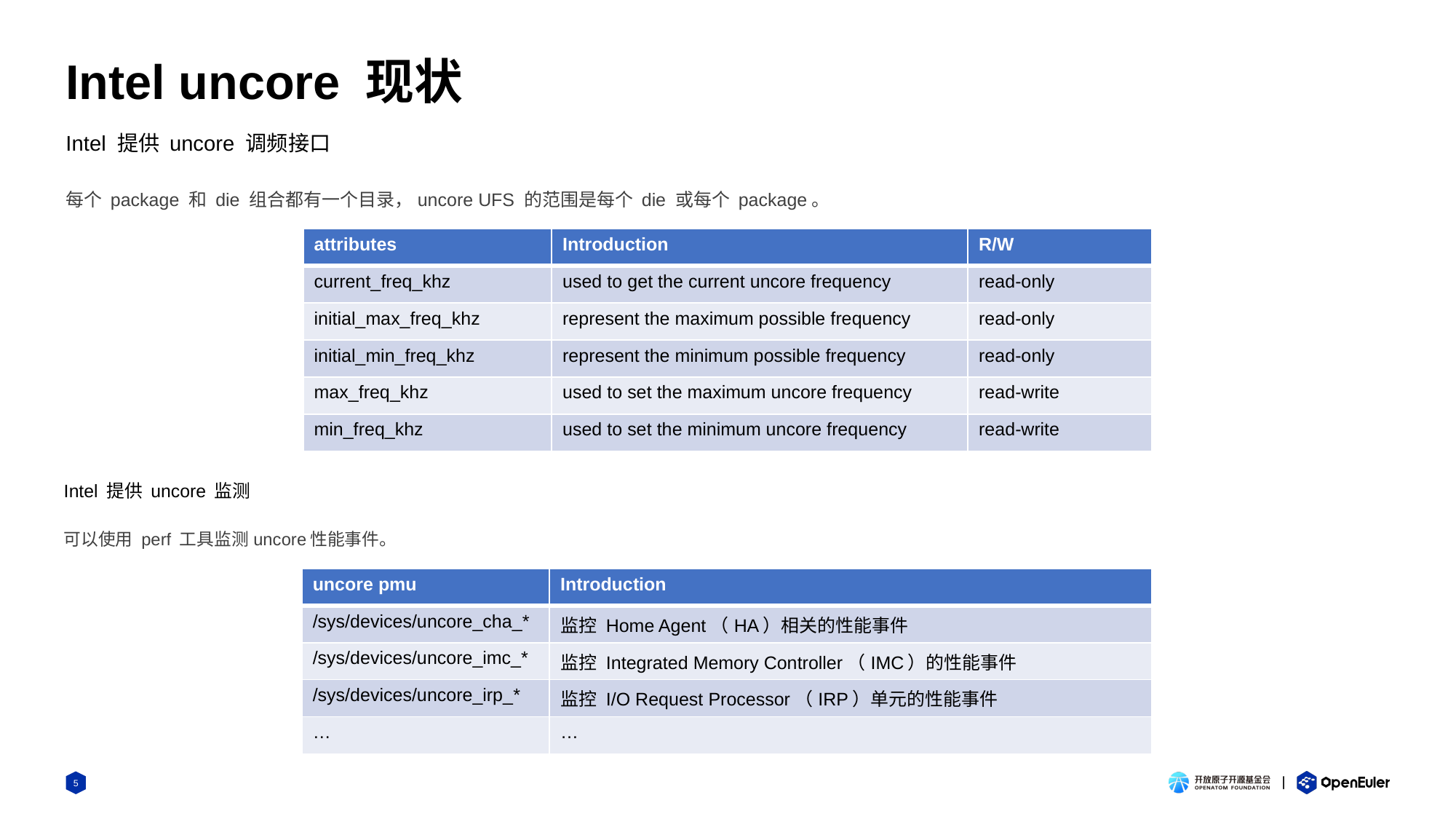

# Intel uncore 现状
Intel 提供 uncore 调频接口
每个 package 和 die 组合都有一个目录，uncore UFS 的范围是每个 die 或每个 package。
| attributes | Introduction | R/W |
| --- | --- | --- |
| current\_freq\_khz | used to get the current uncore frequency | read-only |
| initial\_max\_freq\_khz | represent the maximum possible frequency | read-only |
| initial\_min\_freq\_khz | represent the minimum possible frequency | read-only |
| max\_freq\_khz | used to set the maximum uncore frequency | read-write |
| min\_freq\_khz | used to set the minimum uncore frequency | read-write |
04
05
Intel 提供 uncore 监测
可以使用 perf 工具监测uncore性能事件。
| uncore pmu | Introduction |
| --- | --- |
| /sys/devices/uncore\_cha\_\* | 监控 Home Agent（HA）相关的性能事件 |
| /sys/devices/uncore\_imc\_\* | 监控 Integrated Memory Controller（IMC）的性能事件 |
| /sys/devices/uncore\_irp\_\* | 监控 I/O Request Processor（IRP）单元的性能事件 |
| … | … |